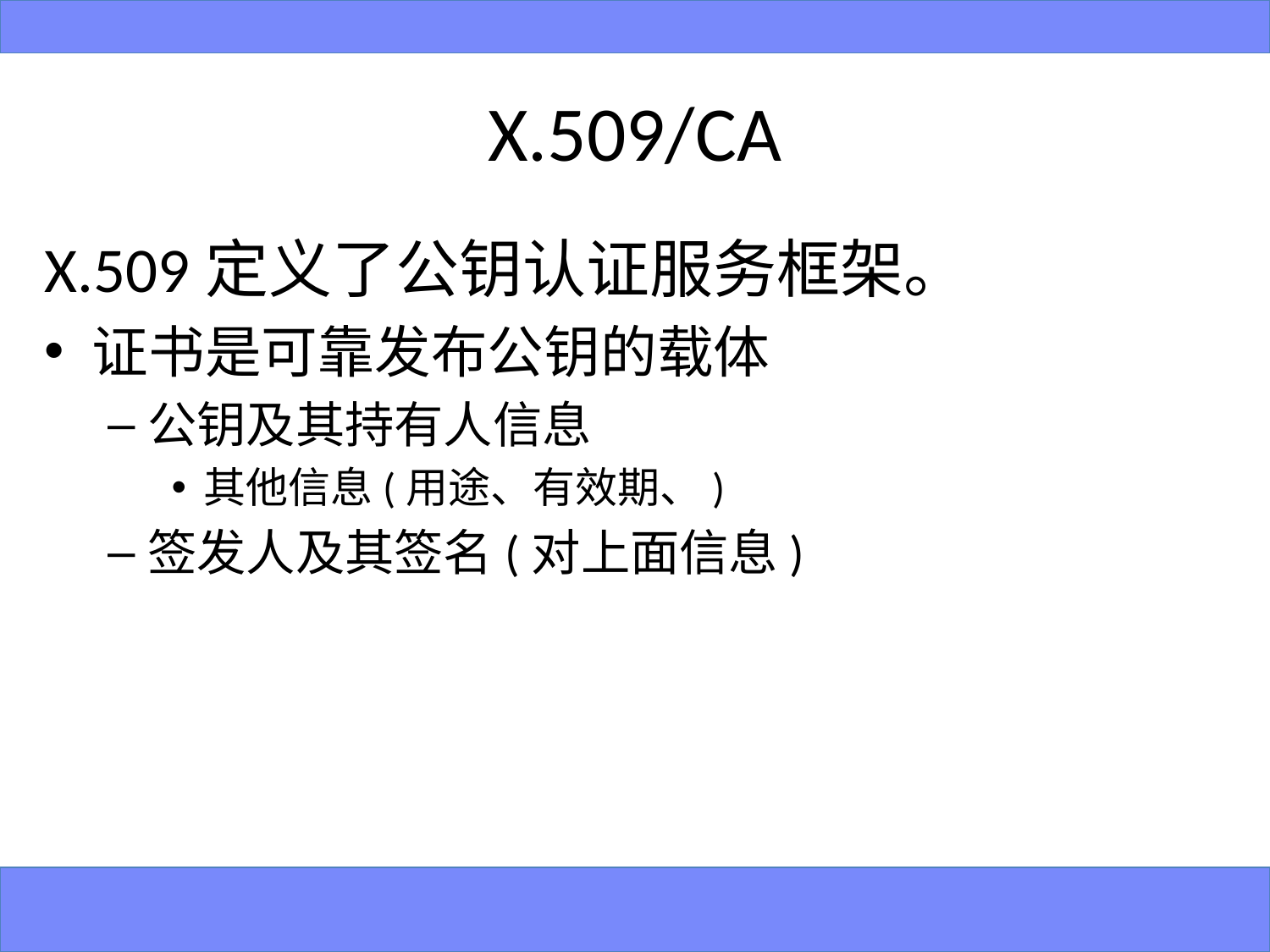

# X.509/CA
X.509定义了公钥认证服务框架。
证书是可靠发布公钥的载体
公钥及其持有人信息
其他信息(用途、有效期、)
签发人及其签名(对上面信息)